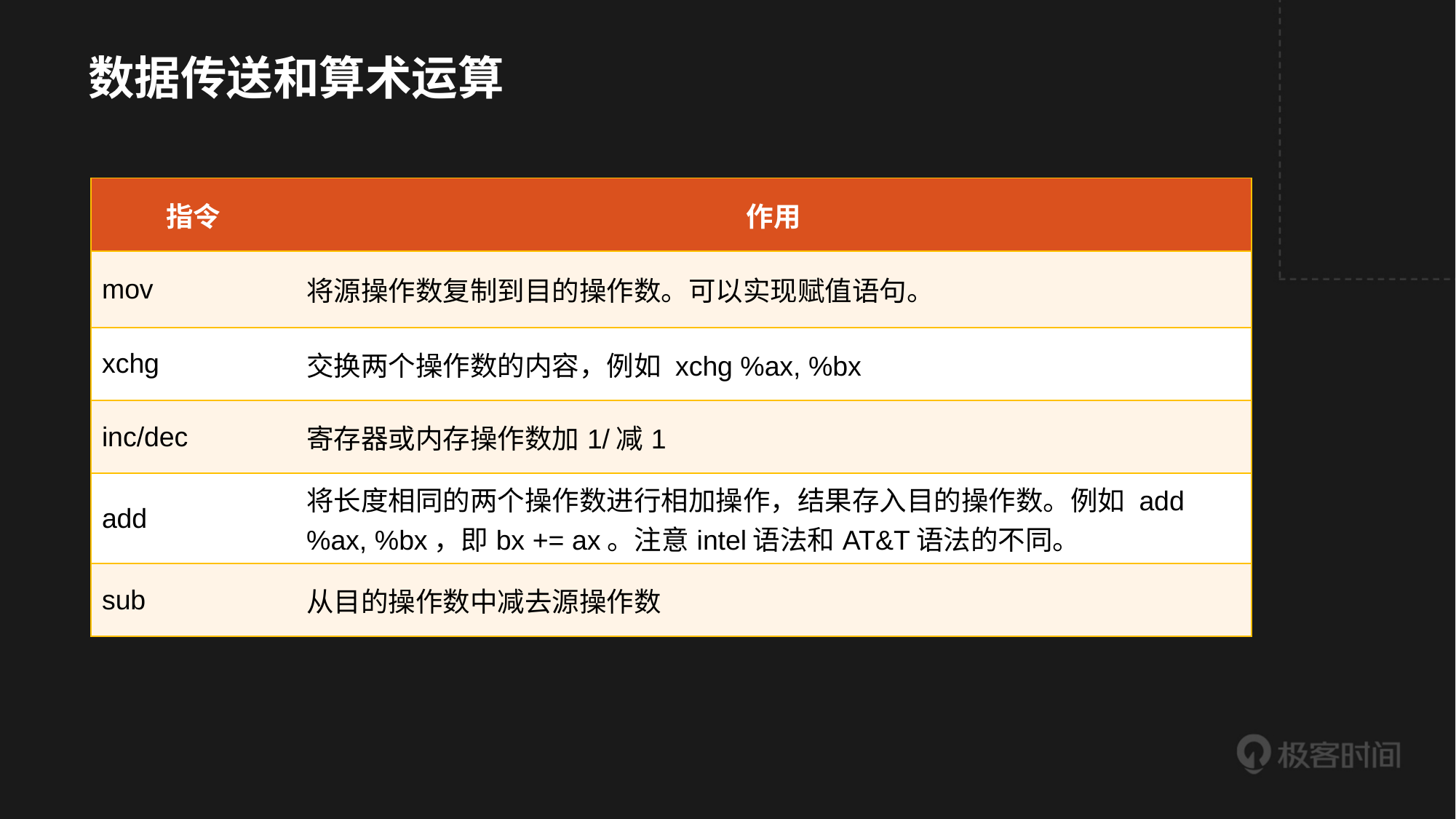

数据传送和算术运算
| 指令 | 作用 |
| --- | --- |
| mov | 将源操作数复制到目的操作数。可以实现赋值语句。 |
| xchg | 交换两个操作数的内容，例如 xchg %ax, %bx |
| inc/dec | 寄存器或内存操作数加1/减1 |
| add | 将长度相同的两个操作数进行相加操作，结果存入目的操作数。例如 add %ax, %bx，即bx += ax。注意intel语法和AT&T语法的不同。 |
| sub | 从目的操作数中减去源操作数 |